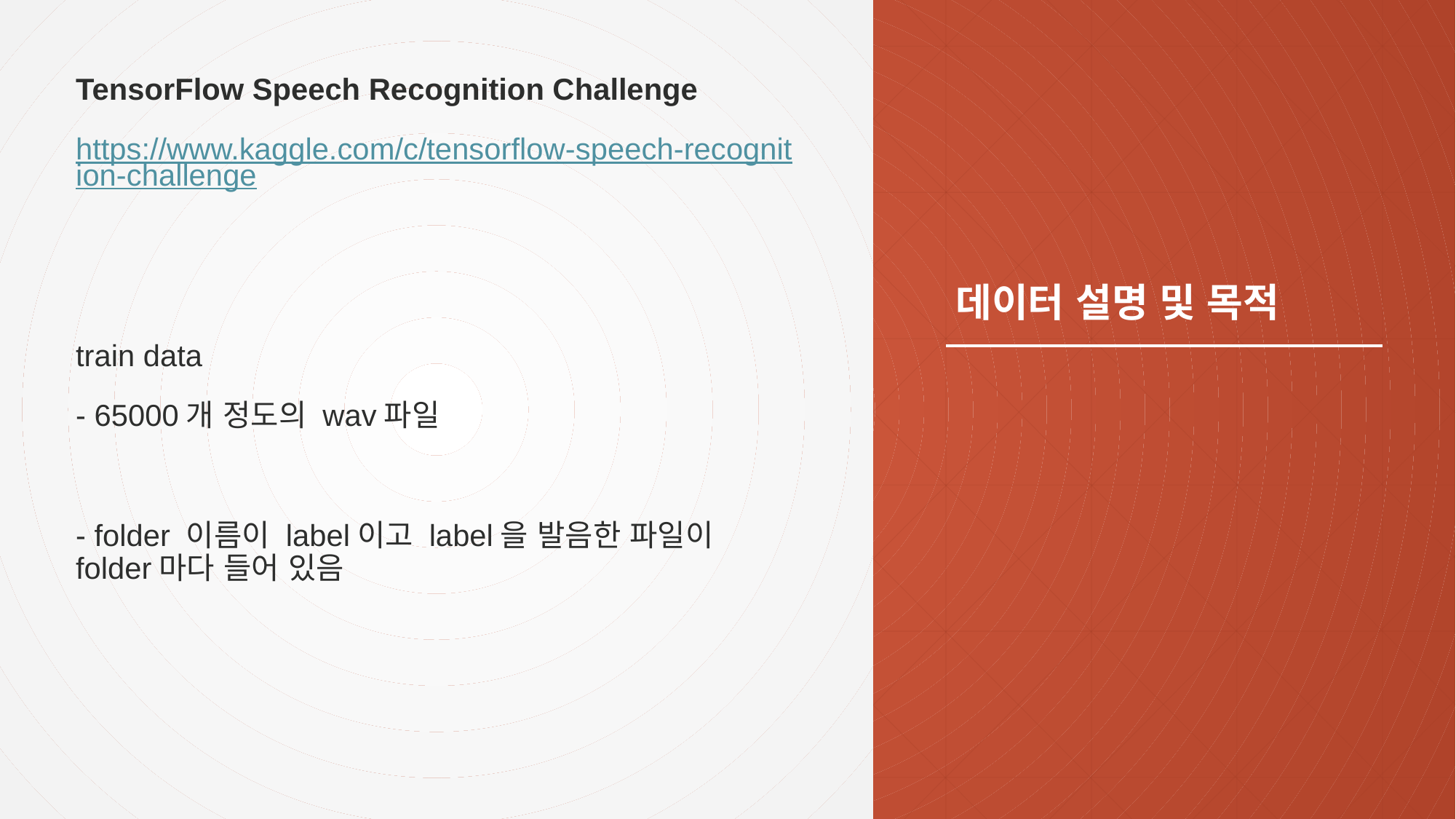

TensorFlow Speech Recognition Challenge
https://www.kaggle.com/c/tensorflow-speech-recognition-challenge

train data
- 65000개 정도의 wav파일

- folder 이름이 label이고 label을 발음한 파일이 folder마다 들어 있음
# 데이터 설명 및 목적